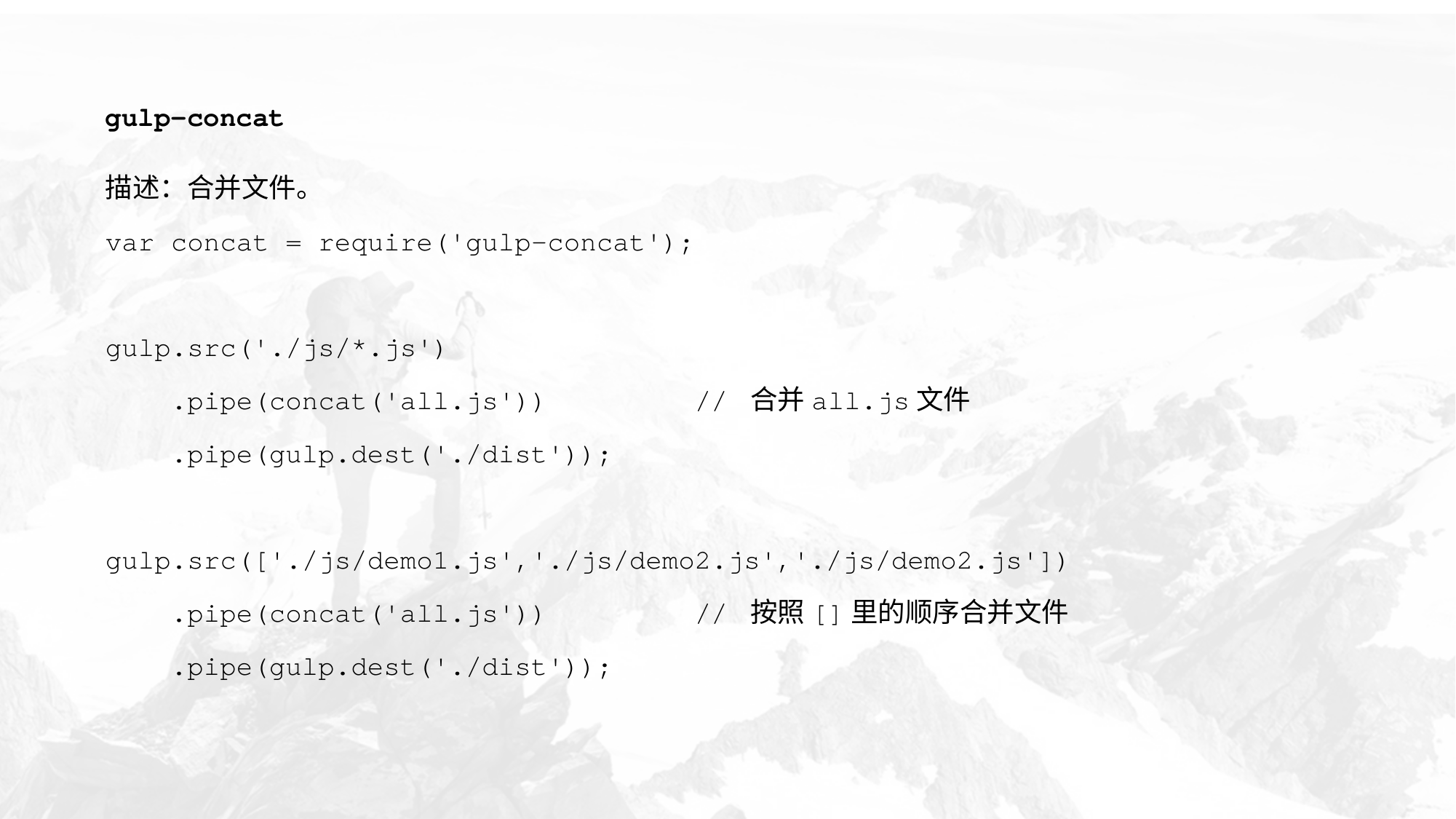

gulp-concat
描述：合并文件。
var concat = require('gulp-concat');

gulp.src('./js/*.js')
    .pipe(concat('all.js'))         // 合并all.js文件
    .pipe(gulp.dest('./dist'));

gulp.src(['./js/demo1.js','./js/demo2.js','./js/demo2.js'])
    .pipe(concat('all.js'))         // 按照[]里的顺序合并文件
    .pipe(gulp.dest('./dist'));